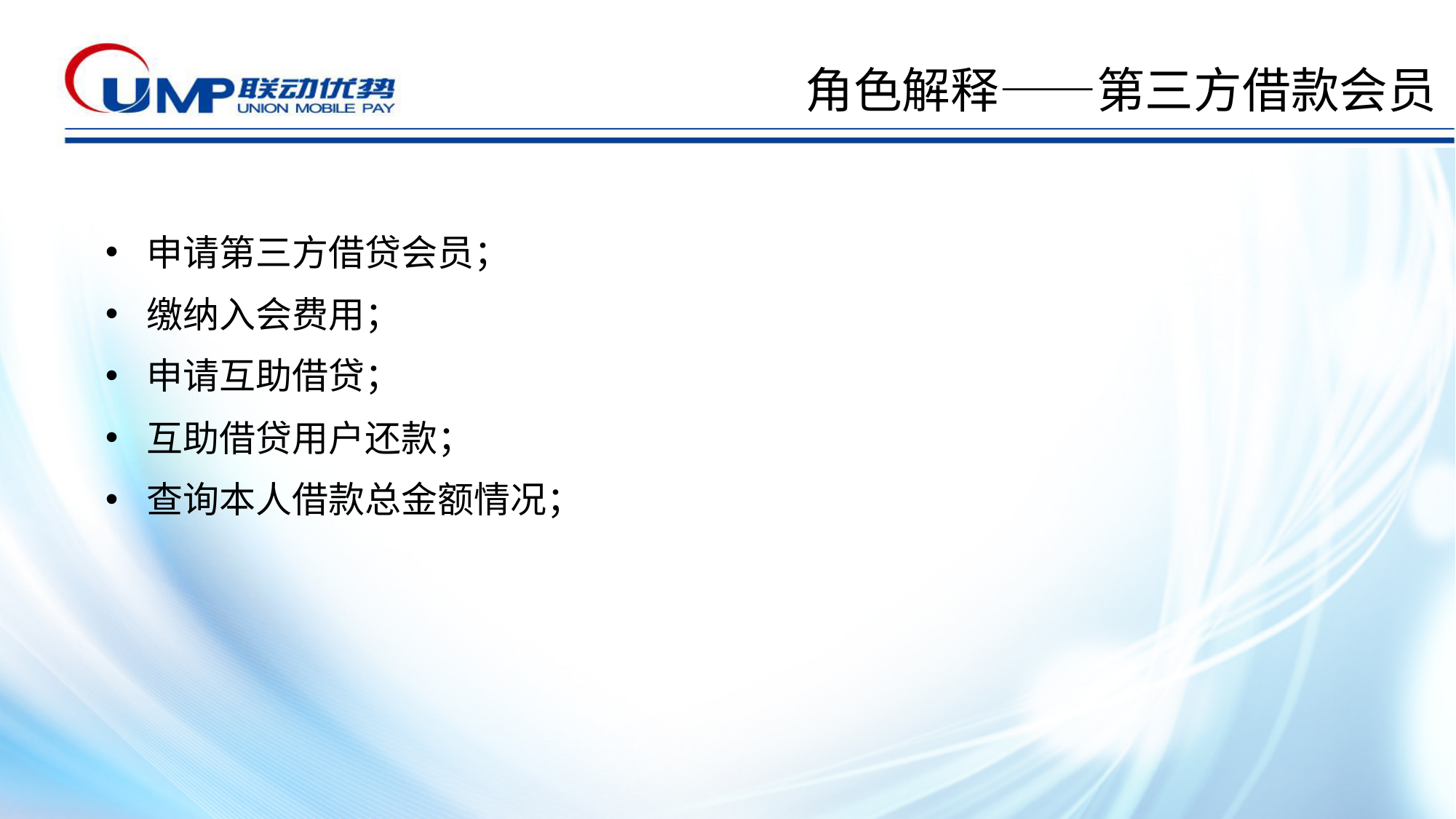

# 角色解释——第三方借款会员
申请第三方借贷会员；
缴纳入会费用；
申请互助借贷；
互助借贷用户还款；
查询本人借款总金额情况；